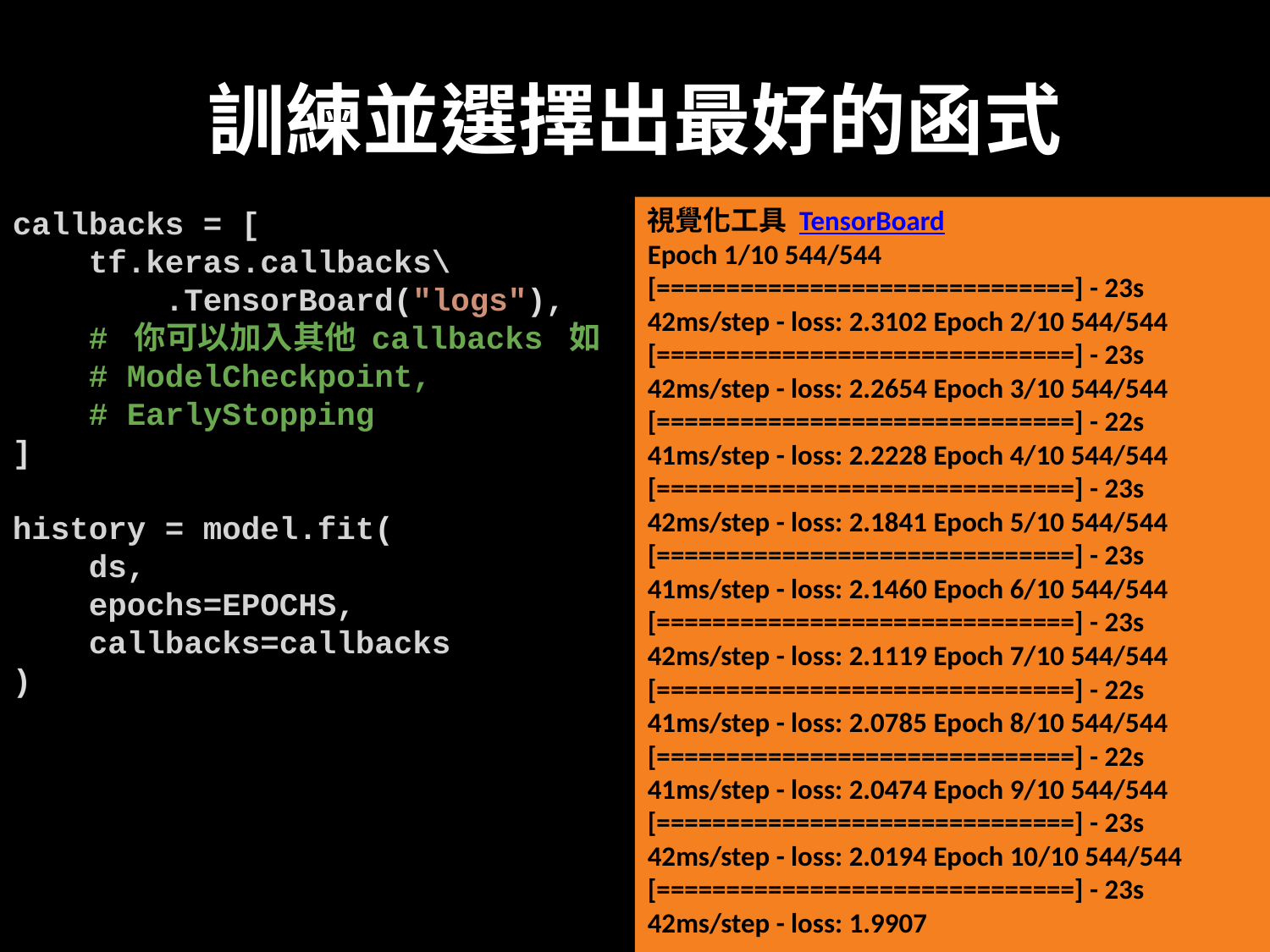

# 訓練並選擇出最好的函式

callbacks = [
    tf.keras.callbacks\
        .TensorBoard("logs"),
    # 你可以加入其他 callbacks 如
    # ModelCheckpoint,
    # EarlyStopping
]
history = model.fit(
    ds,
    epochs=EPOCHS,
    callbacks=callbacks
)
視覺化工具 TensorBoard
Epoch 1/10 544/544 [==============================] - 23s 42ms/step - loss: 2.3102 Epoch 2/10 544/544 [==============================] - 23s 42ms/step - loss: 2.2654 Epoch 3/10 544/544 [==============================] - 22s 41ms/step - loss: 2.2228 Epoch 4/10 544/544 [==============================] - 23s 42ms/step - loss: 2.1841 Epoch 5/10 544/544 [==============================] - 23s 41ms/step - loss: 2.1460 Epoch 6/10 544/544 [==============================] - 23s 42ms/step - loss: 2.1119 Epoch 7/10 544/544 [==============================] - 22s 41ms/step - loss: 2.0785 Epoch 8/10 544/544 [==============================] - 22s 41ms/step - loss: 2.0474 Epoch 9/10 544/544 [==============================] - 23s 42ms/step - loss: 2.0194 Epoch 10/10 544/544 [==============================] - 23s 42ms/step - loss: 1.9907